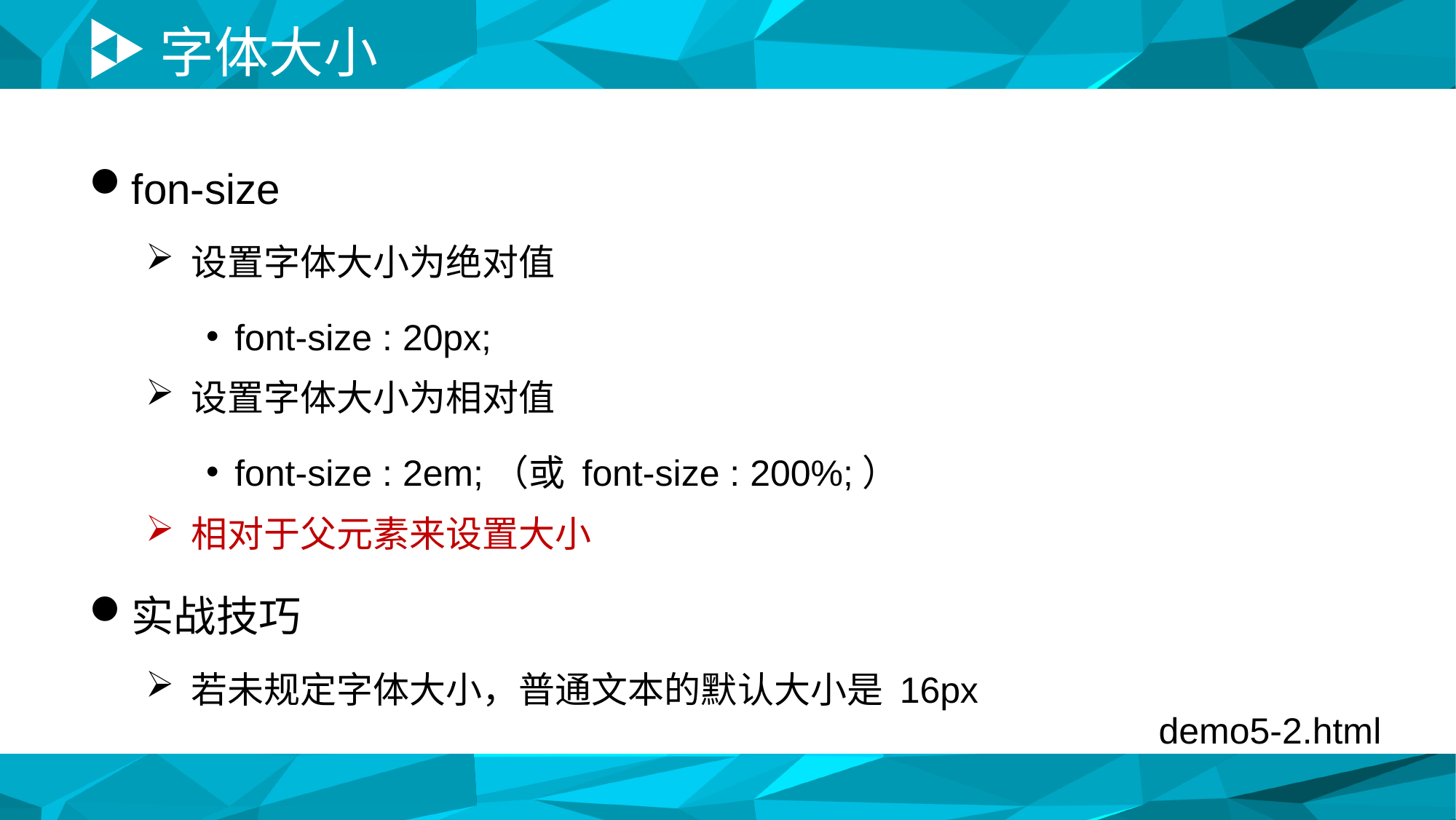

# 字体大小
fon-size
设置字体大小为绝对值
font-size : 20px;
设置字体大小为相对值
font-size : 2em;（或 font-size : 200%;）
相对于父元素来设置大小
实战技巧
若未规定字体大小，普通文本的默认大小是 16px

demo5-2.html